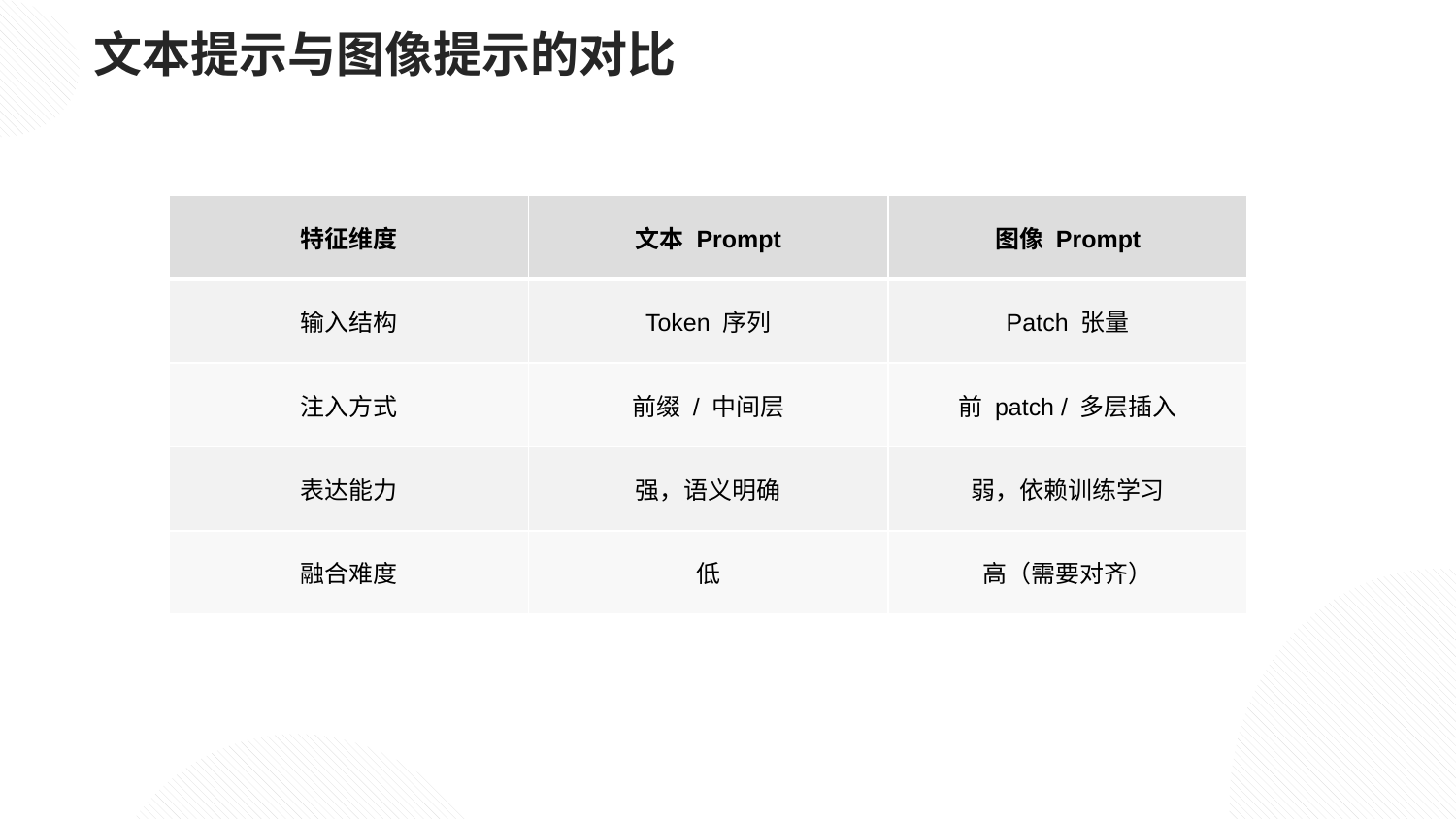

文本提示与图像提示的对比
| 特征维度 | 文本 Prompt | 图像 Prompt |
| --- | --- | --- |
| 输入结构 | Token 序列 | Patch 张量 |
| 注入方式 | 前缀 / 中间层 | 前 patch / 多层插入 |
| 表达能力 | 强，语义明确 | 弱，依赖训练学习 |
| 融合难度 | 低 | 高（需要对齐） |